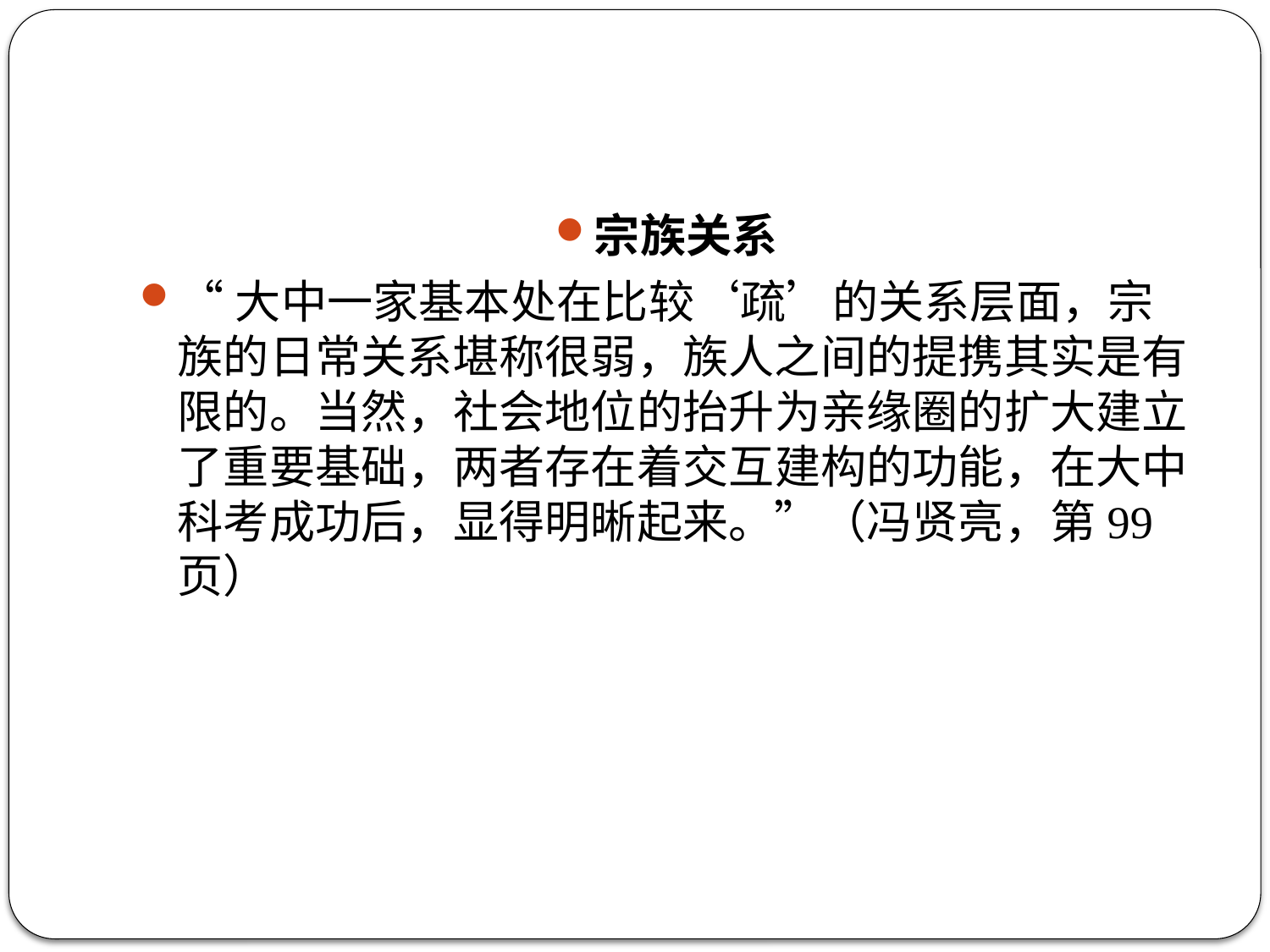

#
宗族关系
“大中一家基本处在比较‘疏’的关系层面，宗族的日常关系堪称很弱，族人之间的提携其实是有限的。当然，社会地位的抬升为亲缘圈的扩大建立了重要基础，两者存在着交互建构的功能，在大中科考成功后，显得明晰起来。”（冯贤亮，第99页）